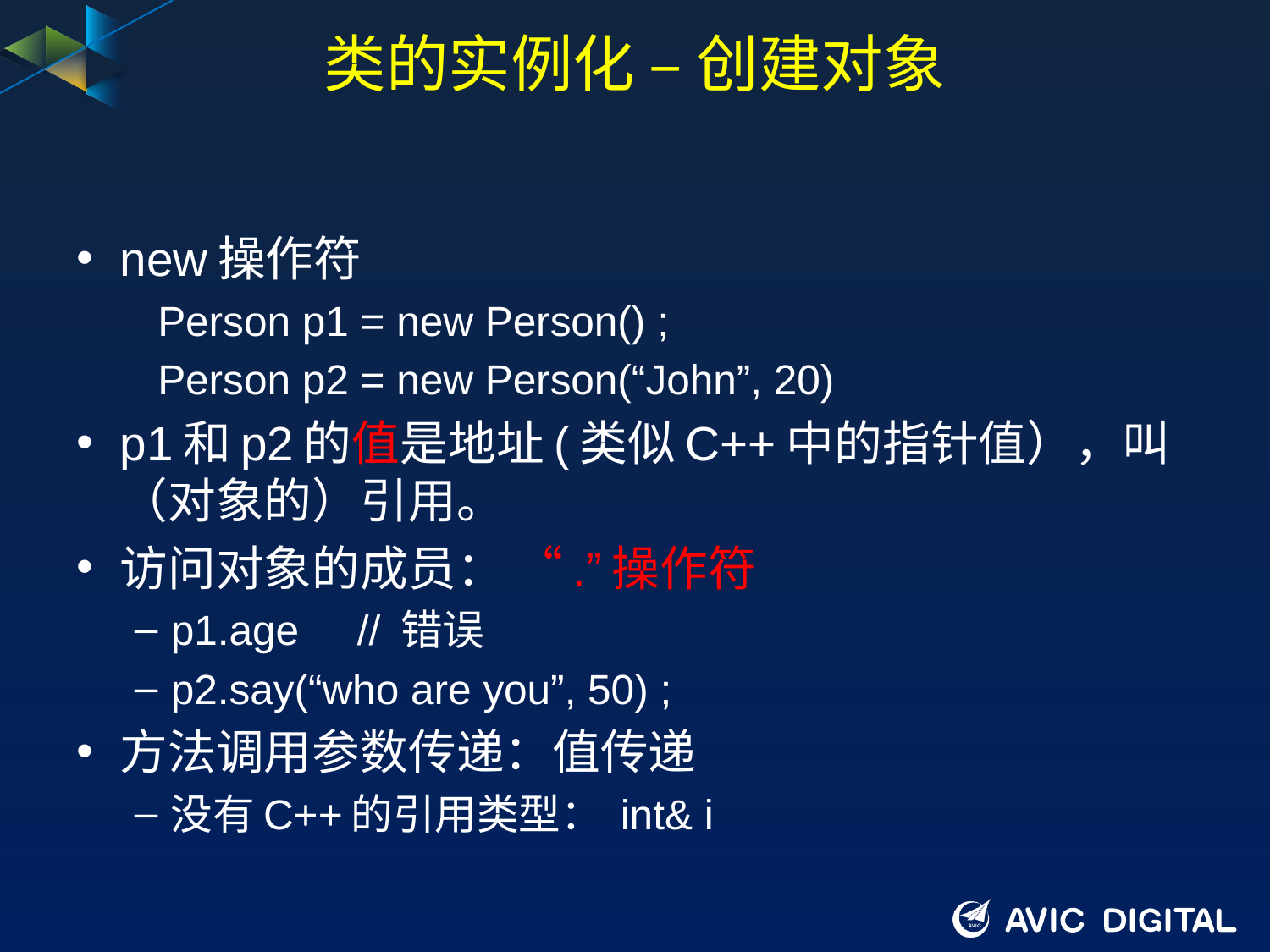

# 类的实例化 – 创建对象
new操作符
       Person p1 = new Person() ;
       Person p2 = new Person(“John”, 20)
p1和p2的值是地址(类似C++中的指针值），叫（对象的）引用。
访问对象的成员： “.”操作符
p1.age     // 错误
p2.say(“who are you”, 50) ;
方法调用参数传递：值传递
没有C++的引用类型： int& i